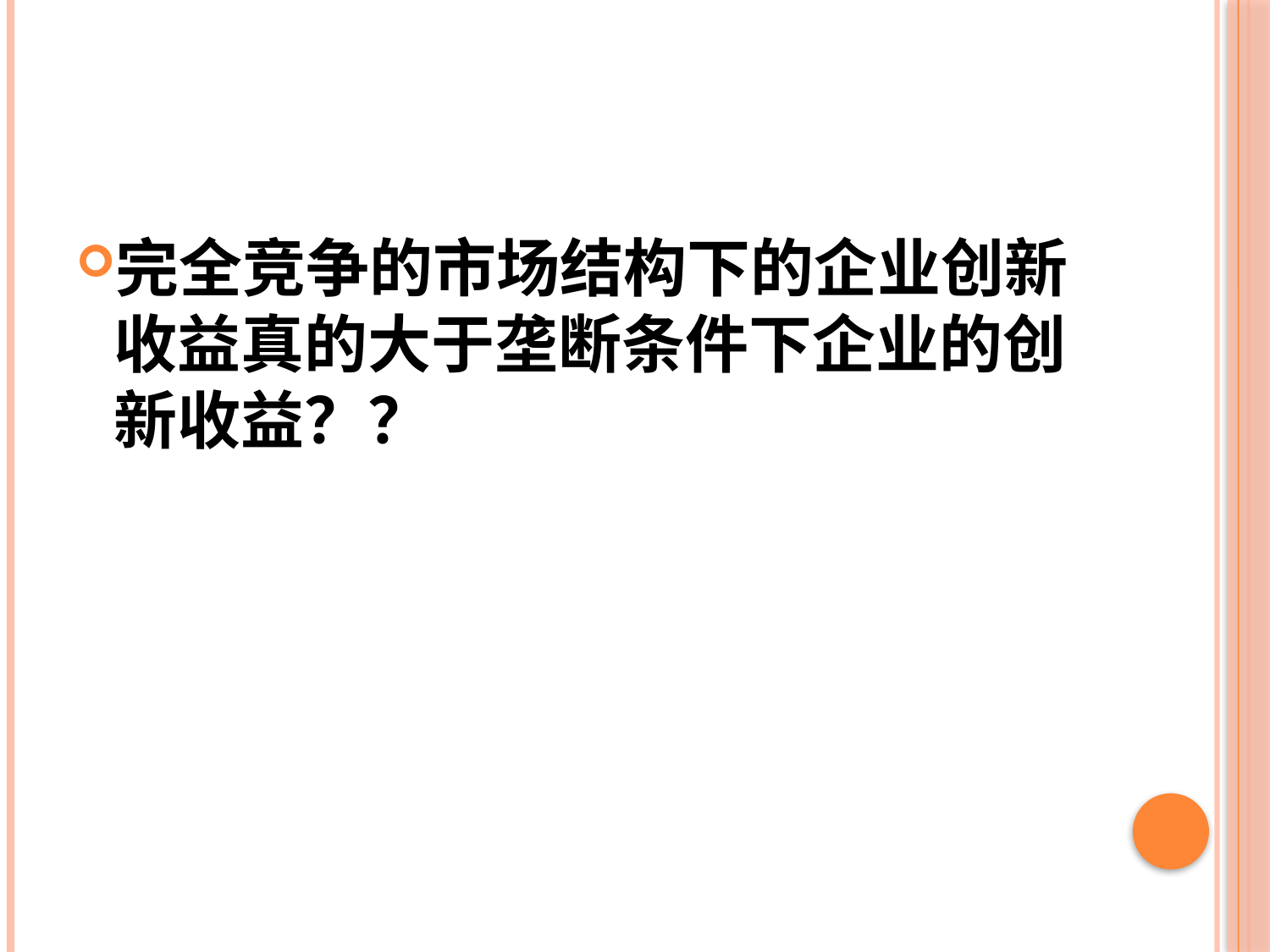

#
完全竞争的市场结构下的企业创新收益真的大于垄断条件下企业的创新收益？？